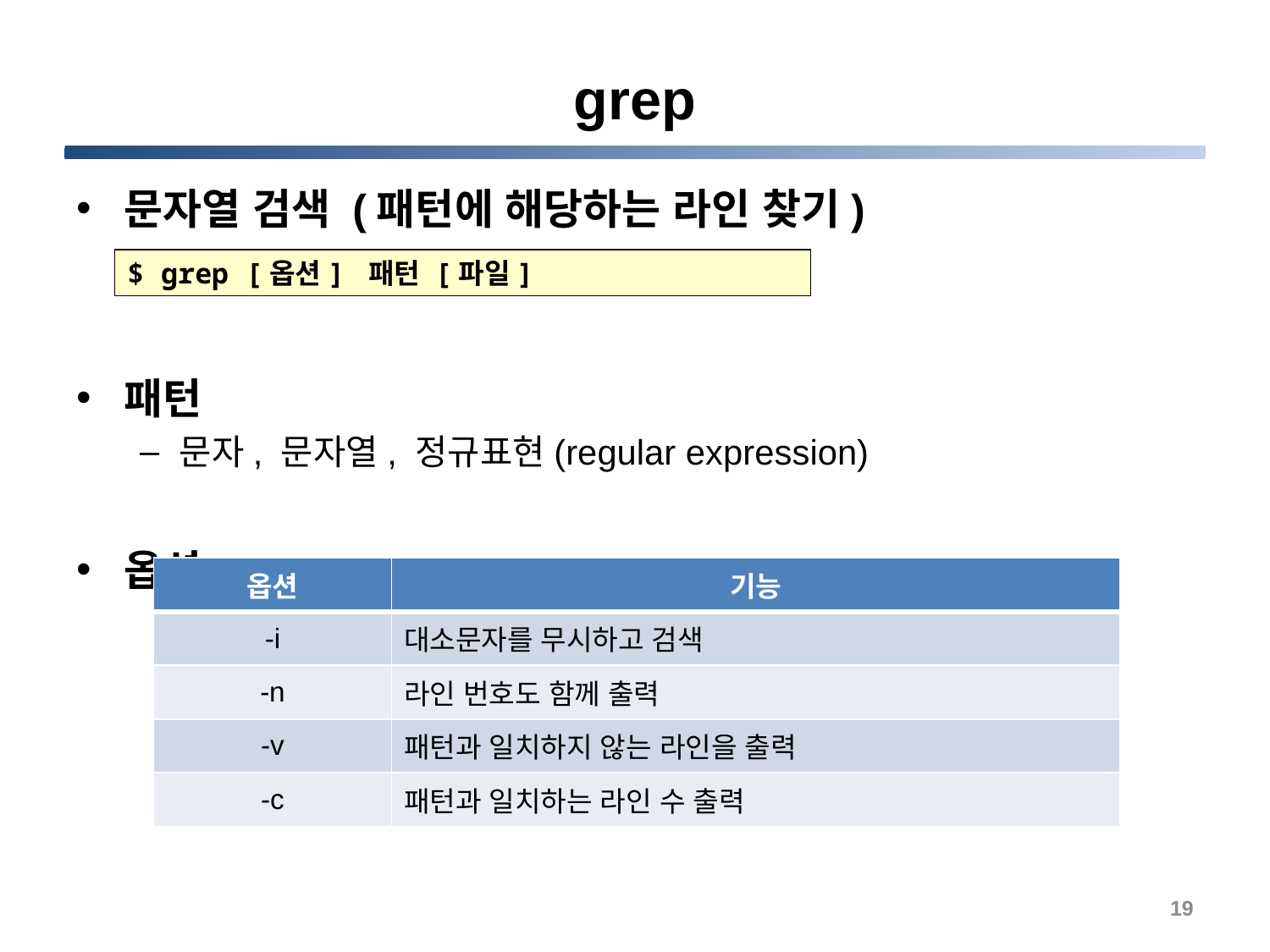

# grep
문자열 검색 (패턴에 해당하는 라인 찾기)

패턴
문자, 문자열, 정규표현(regular expression)

옵션

$ grep [옵션] 패턴 [파일]
| 옵션 | 기능 |
| --- | --- |
| -i | 대소문자를 무시하고 검색 |
| -n | 라인 번호도 함께 출력 |
| -v | 패턴과 일치하지 않는 라인을 출력 |
| -c | 패턴과 일치하는 라인 수 출력 |
19